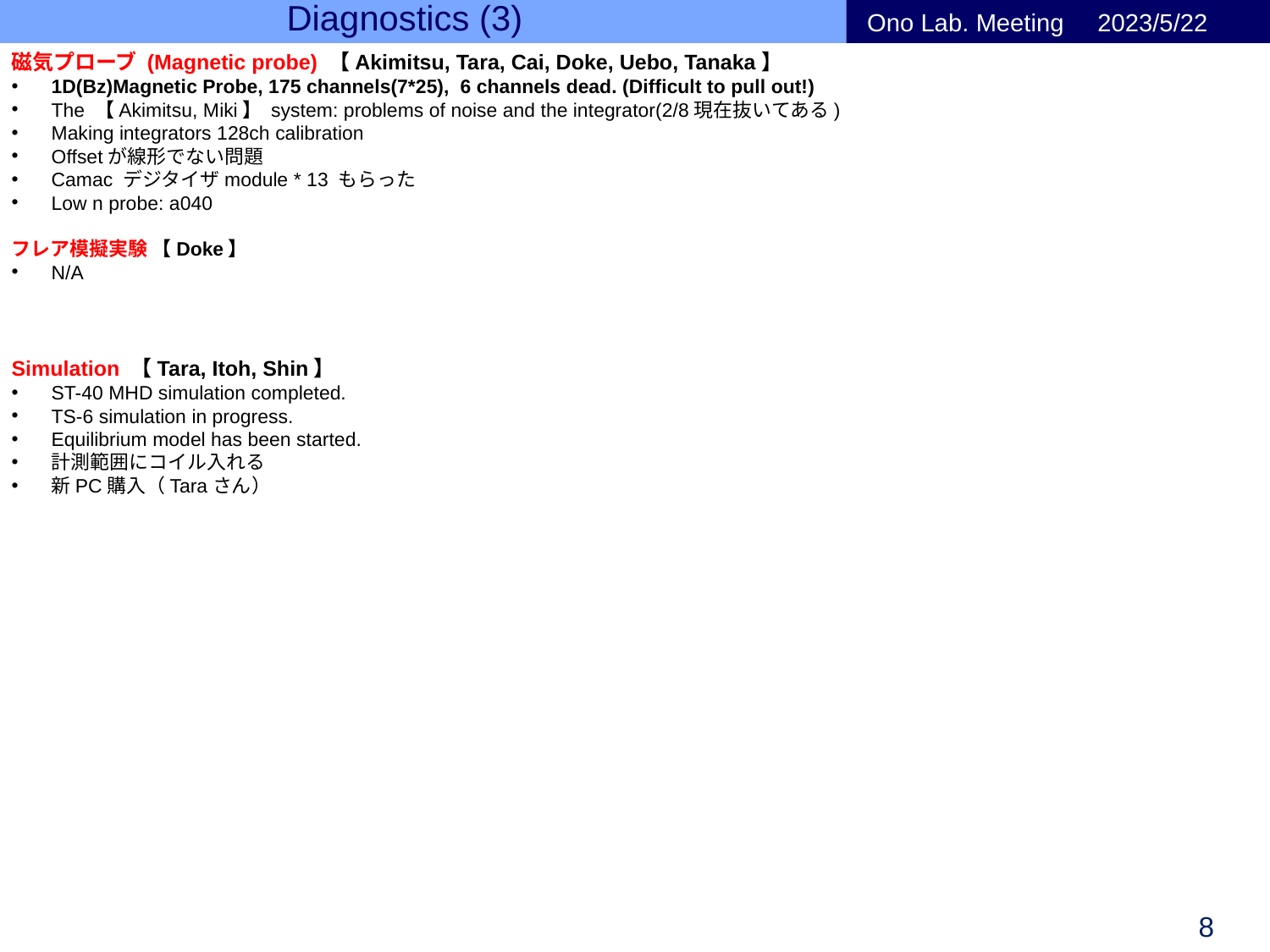

# Diagnostics (3)
2023/5/22
Ono Lab. Meeting
磁気プローブ (Magnetic probe) 【Akimitsu, Tara, Cai, Doke, Uebo, Tanaka】
1D(Bz)Magnetic Probe, 175 channels(7*25),  6 channels dead. (Difficult to pull out!)
The 【Akimitsu, Miki】 system: problems of noise and the integrator(2/8現在抜いてある)
Making integrators 128ch calibration
Offsetが線形でない問題
Camac デジタイザmodule * 13 もらった
Low n probe: a040

フレア模擬実験 【Doke】
N/A

Simulation 【Tara, Itoh, Shin】
ST-40 MHD simulation completed.
TS-6 simulation in progress.
Equilibrium model has been started.
計測範囲にコイル入れる
新PC購入（Taraさん）

8